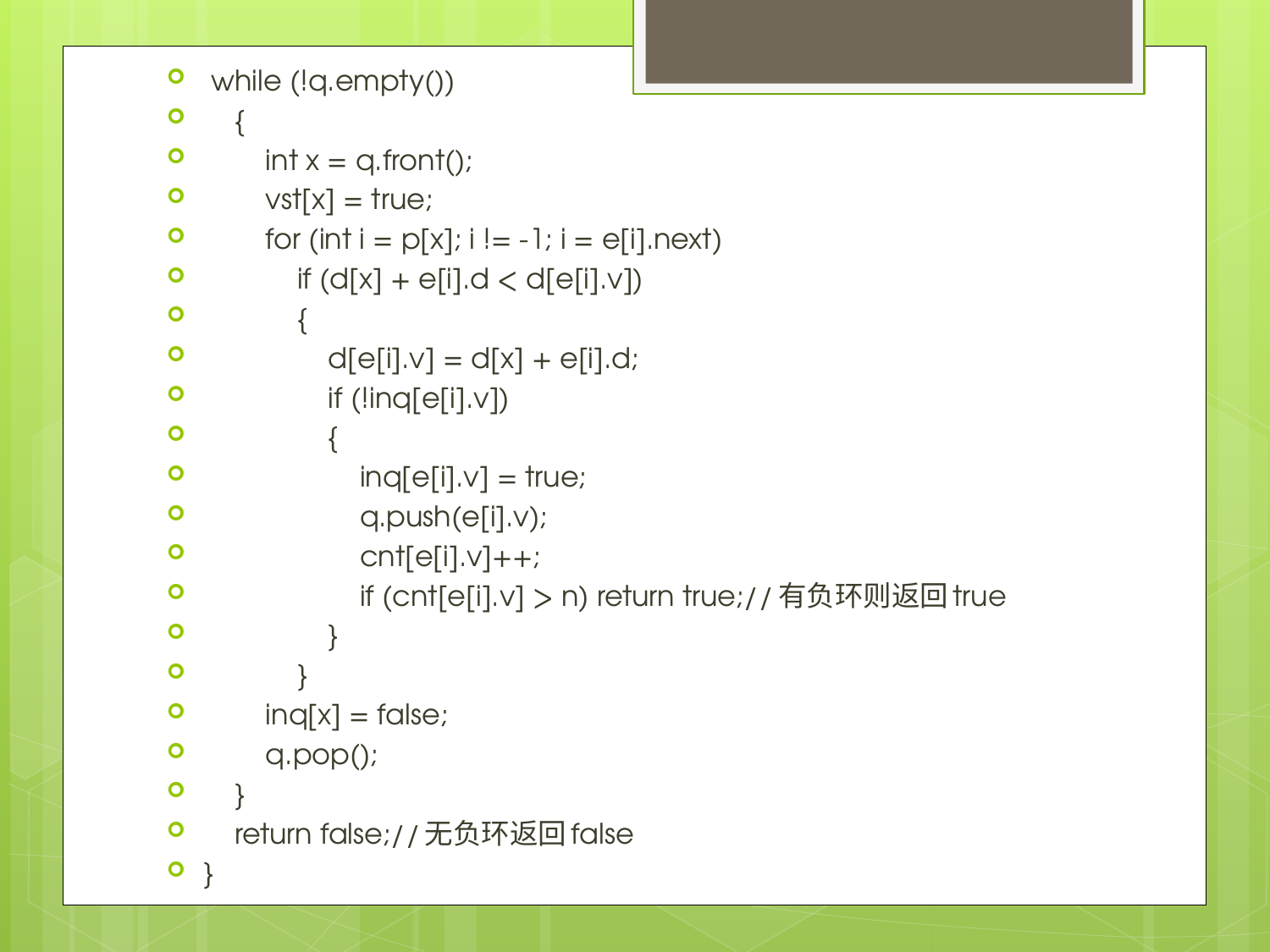

while (!q.empty())
    {
        int x = q.front();
        vst[x] = true;
        for (int i = p[x]; i != -1; i = e[i].next)
            if (d[x] + e[i].d < d[e[i].v])
            {
                d[e[i].v] = d[x] + e[i].d;
                if (!inq[e[i].v])
                {
                    inq[e[i].v] = true;
                    q.push(e[i].v);
                    cnt[e[i].v]++;
                    if (cnt[e[i].v] > n) return true;//有负环则返回true
                }
            }
        inq[x] = false;
        q.pop();
    }
    return false;//无负环返回false
}